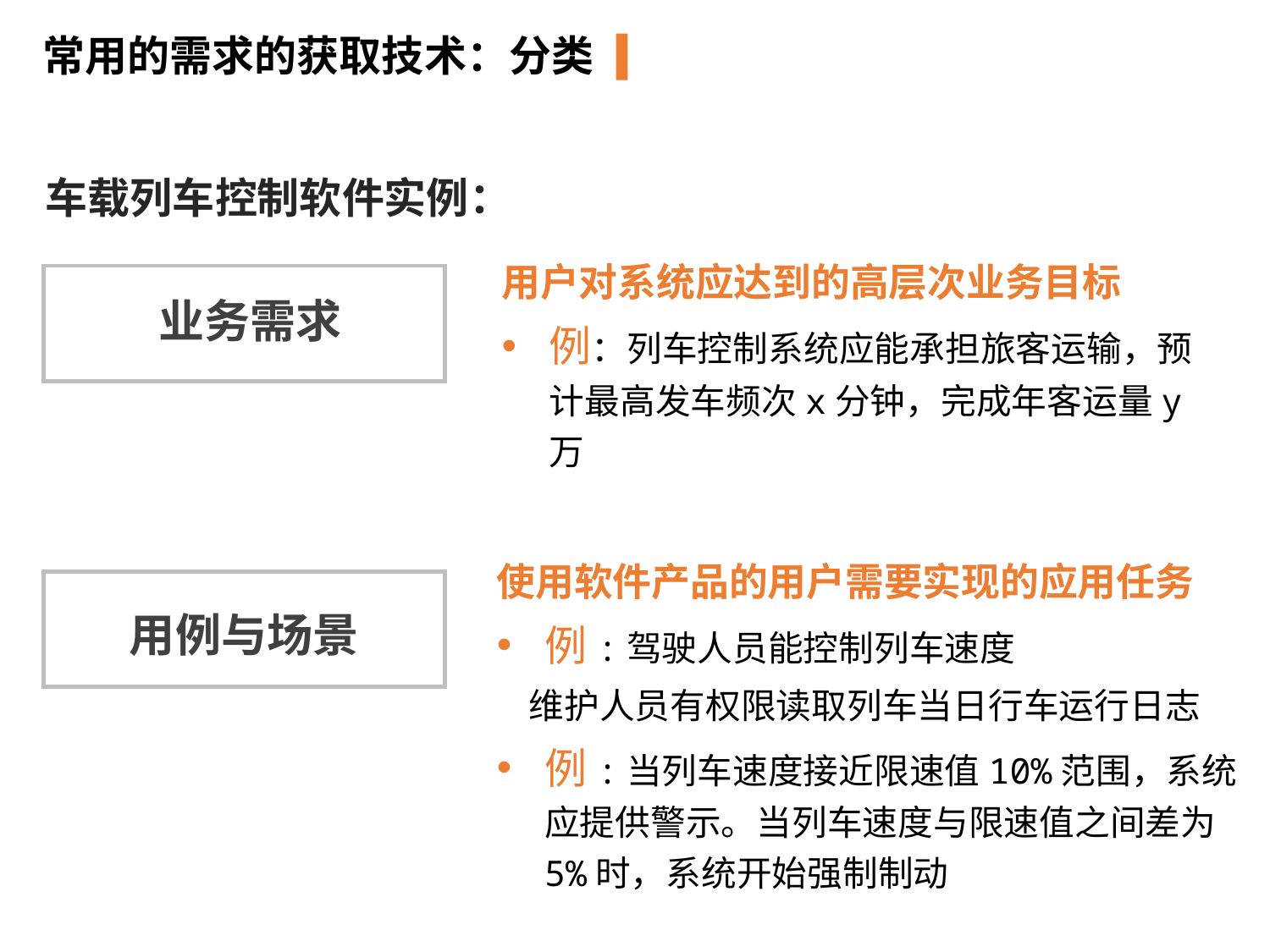

常用的需求的获取技术：分类

车载列车控制软件实例：
用户对系统应达到的高层次业务目标
例：列车控制系统应能承担旅客运输，预计最高发车频次x分钟，完成年客运量y万

业务需求
使用软件产品的用户需要实现的应用任务
例:驾驶人员能控制列车速度
   维护人员有权限读取列车当日行车运行日志
例:当列车速度接近限速值10%范围，系统应提供警示。当列车速度与限速值之间差为5%时，系统开始强制制动

用例与场景